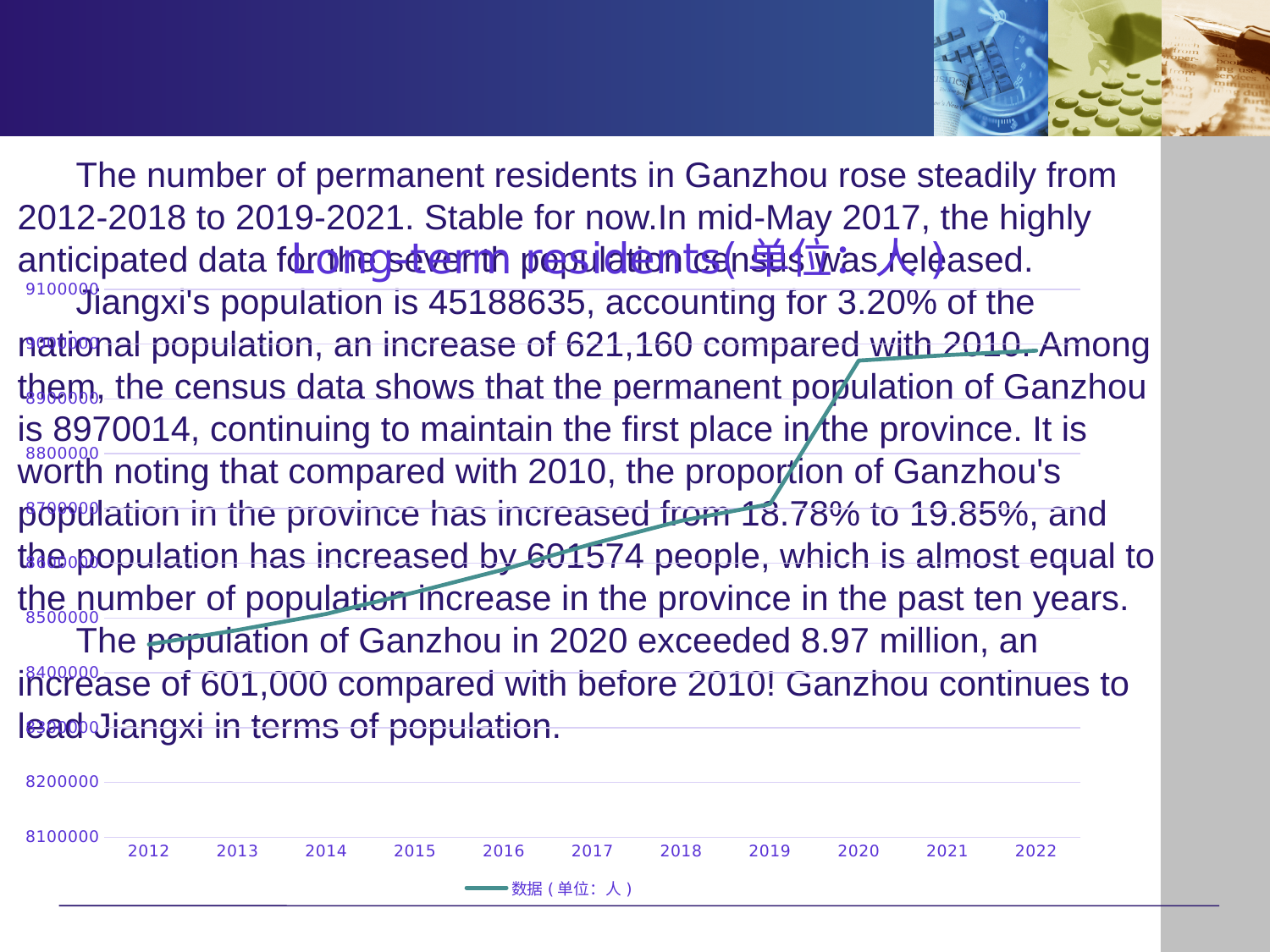

The number of permanent residents in Ganzhou rose steadily from 2012-2018 to 2019-2021. Stable for now.In mid-May 2017, the highly anticipated data for the seventh population census was released.
      Jiangxi's population is 45188635, accounting for 3.20% of the national population, an increase of 621,160 compared with 2010. Among them, the census data shows that the permanent population of Ganzhou is 8970014, continuing to maintain the first place in the province. It is worth noting that compared with 2010, the proportion of Ganzhou's population in the province has increased from 18.78% to 19.85%, and the population has increased by 601574 people, which is almost equal to the number of population increase in the province in the past ten years.
      The population of Ganzhou in 2020 exceeded 8.97 million, an increase of 601,000 compared with before 2010! Ganzhou continues to lead Jiangxi in terms of population.

### Chart:  Long-term residents(单位：人)

| Category | 数据(单位：人) |
|---|---|
| 2012 | 8451853.0 |
| 2013 | 8478051.0 |
| 2014 | 8507458.0 |
| 2015 | 8547062.0 |
| 2016 | 8588673.0 |
| 2017 | 8635583.0 |
| 2018 | 8677603.0 |
| 2019 | 8708023.0 |
| 2020 | 8970014.0 |
| 2021 | 8980000.0 |
| 2022 | 8988100.0 |